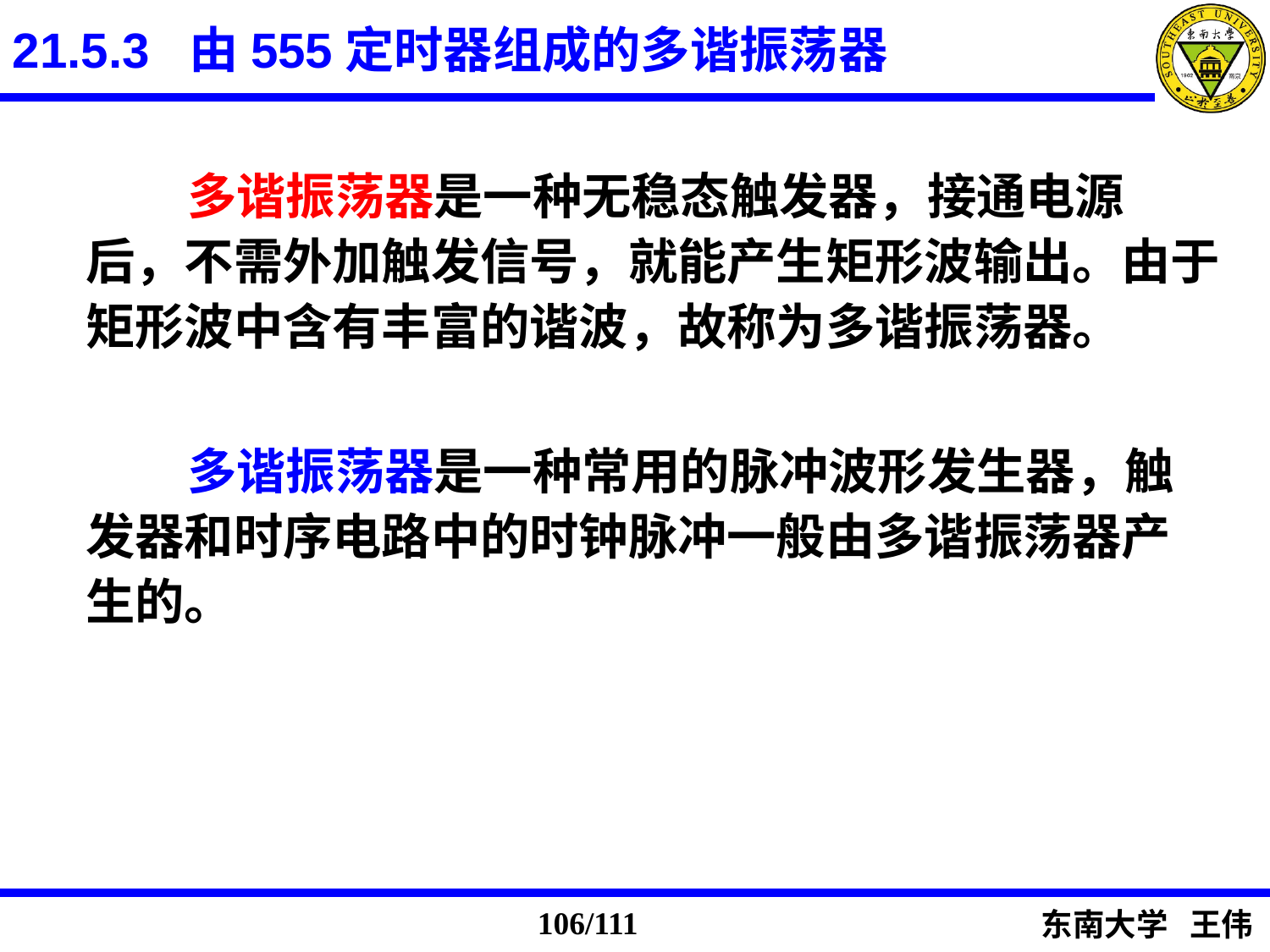

21.5.3  由555定时器组成的多谐振荡器
        多谐振荡器是一种无稳态触发器，接通电源后，不需外加触发信号，就能产生矩形波输出。由于矩形波中含有丰富的谐波，故称为多谐振荡器。
        多谐振荡器是一种常用的脉冲波形发生器，触发器和时序电路中的时钟脉冲一般由多谐振荡器产生的。